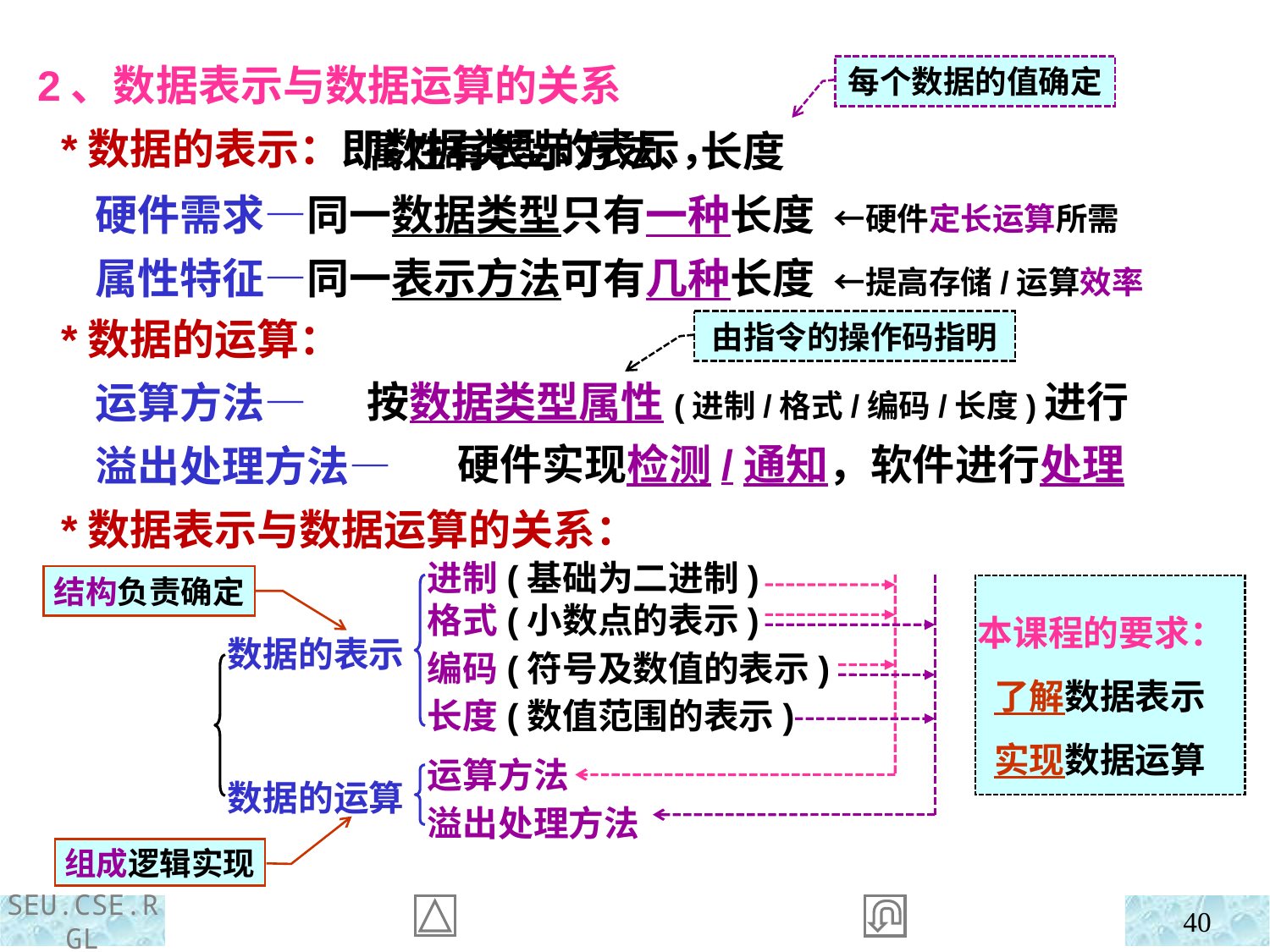

2、数据表示与数据运算的关系
  *数据的表示：即数据类型的表示，

  *数据的运算：
     运算方法—
     溢出处理方法—
  *数据表示与数据运算的关系：
每个数据的值确定
                                 属性有表示方法、长度
     硬件需求—同一数据类型只有一种长度  ←硬件定长运算所需
     属性特征—同一表示方法可有几种长度  ←提高存储/运算效率
由指令的操作码指明
按数据类型属性(进制/格式/编码/长度)进行
硬件实现检测/通知，软件进行处理
进制(基础为二进制)
格式(小数点的表示)
编码(符号及数值的表示)
长度(数值范围的表示)

数据的表示

运算方法
溢出处理方法

数据的运算
结构负责确定

本课程的要求：
 了解数据表示
 实现数据运算
组成逻辑实现

40